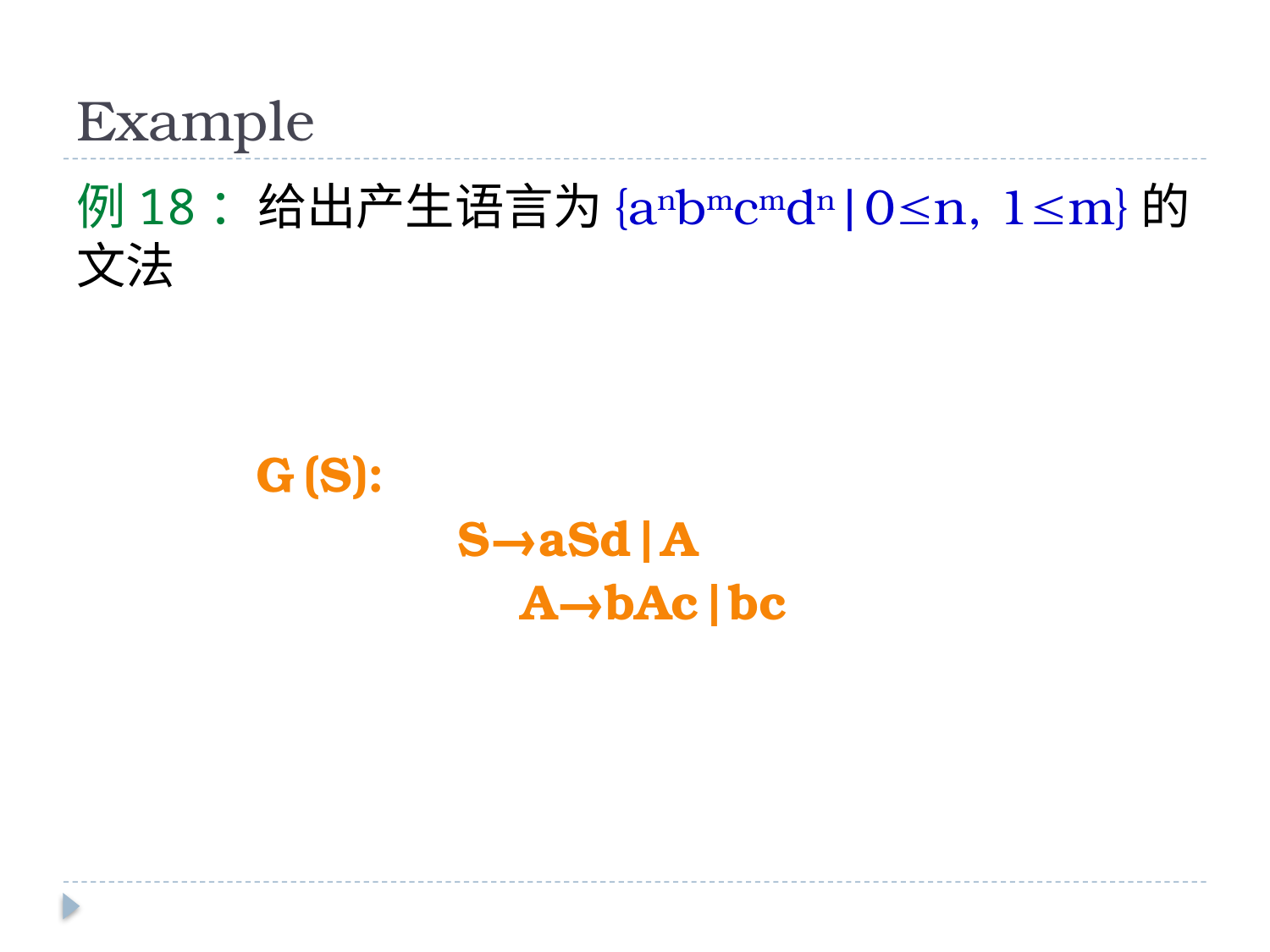

# Example
例18：给出产生语言为{anbmcmdn|0≤n, 1≤m}的文法

          G (S):
			S→aSd|A
			A→bAc|bc

78